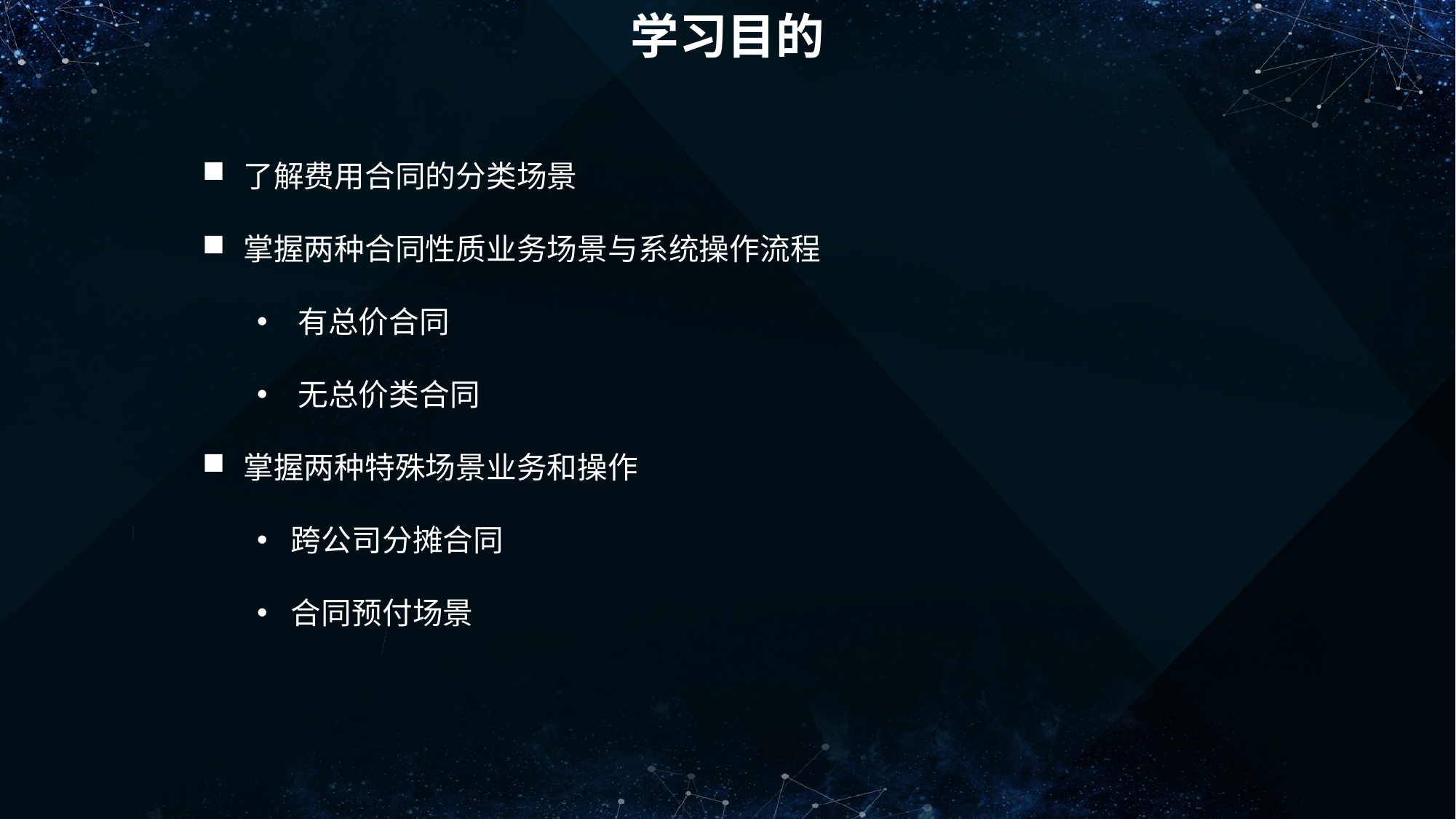

学习目的
了解费用合同的分类场景
掌握两种合同性质业务场景与系统操作流程
有总价合同
无总价类合同
掌握两种特殊场景业务和操作
跨公司分摊合同
合同预付场景